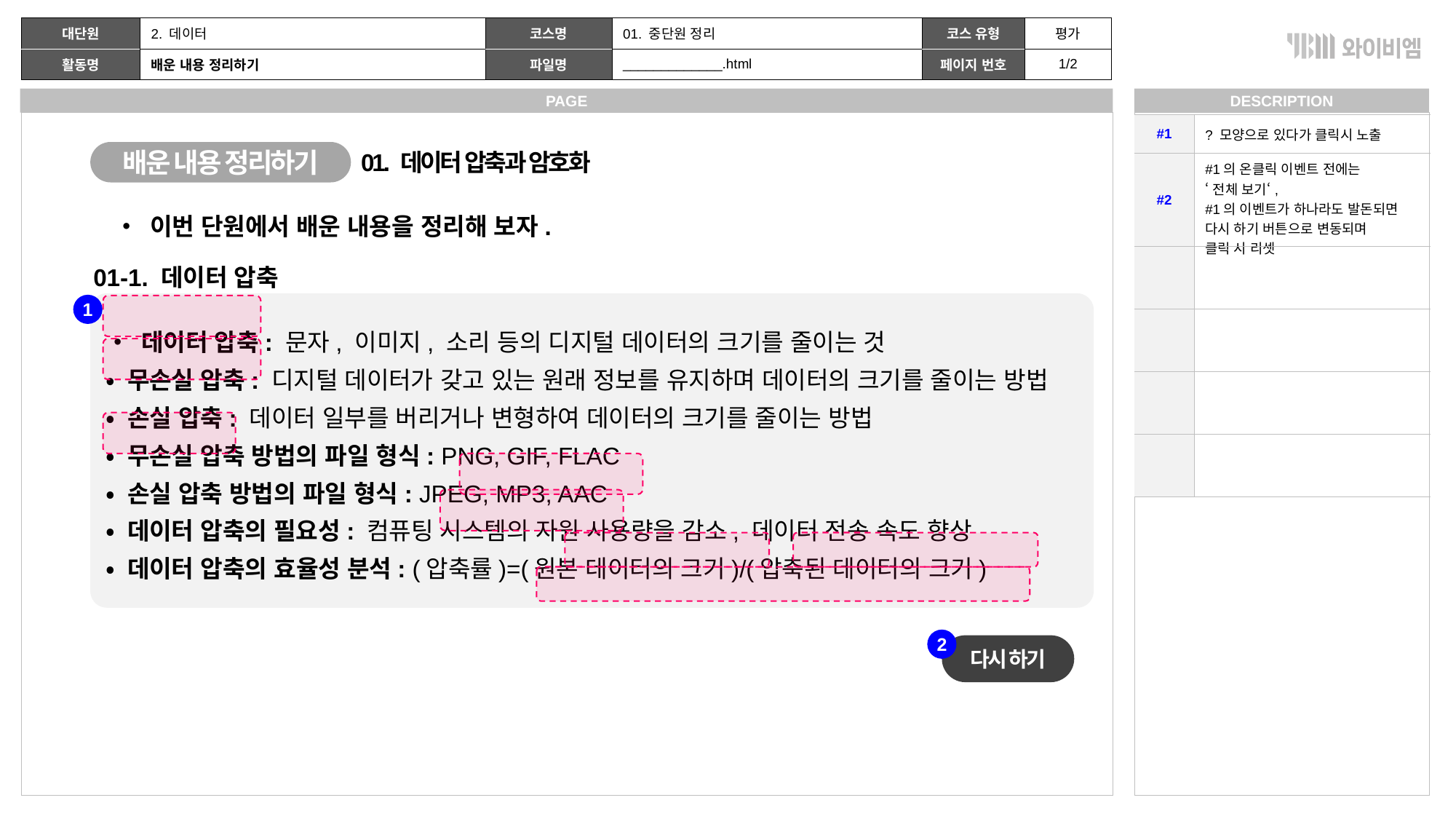

|  | 2. 데이터 |  | 01. 중단원 정리 |  | 평가 |
| --- | --- | --- | --- | --- | --- |
|  | 배운 내용 정리하기 |  | \_\_\_\_\_\_\_\_\_\_\_\_\_.html |  | 1/2 |
| #1 | ? 모양으로 있다가 클릭시 노출 |
| --- | --- |
| #2 | #1의 온클릭 이벤트 전에는 ‘전체 보기‘, #1의 이벤트가 하나라도 발돈되면 다시 하기 버튼으로 변동되며 클릭 시 리셋 |
|  |  |
|  |  |
|  |  |
|  |  |
배운 내용 정리하기
01. 데이터 압축과 암호화
• 이번 단원에서 배운 내용을 정리해 보자.
01-1. 데이터 압축
• 데이터 압축: 문자, 이미지, 소리 등의 디지털 데이터의 크기를 줄이는 것
• 무손실 압축: 디지털 데이터가 갖고 있는 원래 정보를 유지하며 데이터의 크기를 줄이는 방법
• 손실 압축: 데이터 일부를 버리거나 변형하여 데이터의 크기를 줄이는 방법
• 무손실 압축 방법의 파일 형식: PNG, GIF, FLAC
• 손실 압축 방법의 파일 형식: JPEG, MP3, AAC
• 데이터 압축의 필요성: 컴퓨팅 시스템의 자원 사용량을 감소, 데이터 전송 속도 향상
• 데이터 압축의 효율성 분석: (압축률)=(원본 데이터의 크기)/(압축된 데이터의 크기)
1

2
다시 하기